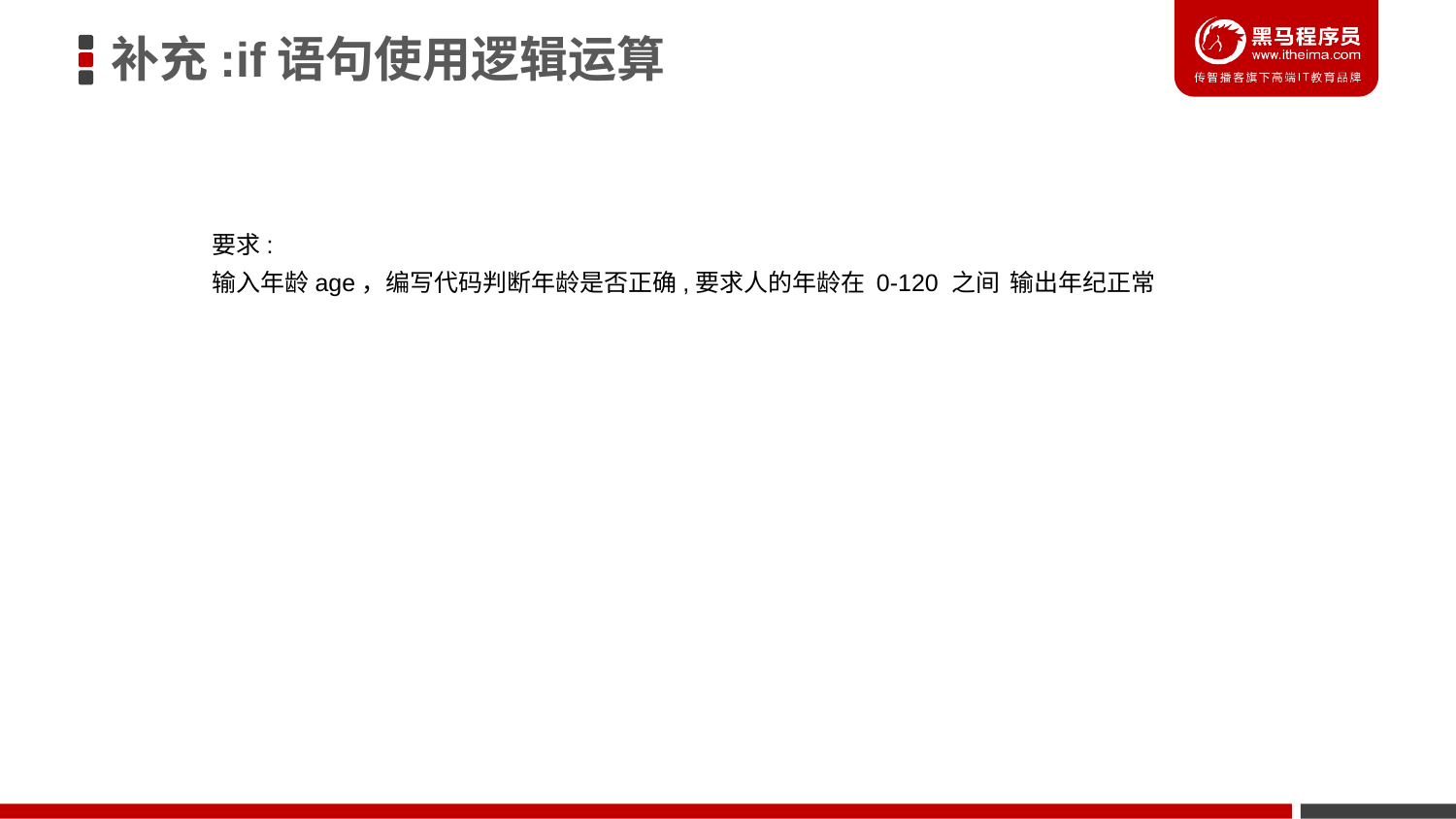

补充:if语句使用逻辑运算
要求:
输入年龄age，编写代码判断年龄是否正确,要求人的年龄在 0-120 之间  输出年纪正常